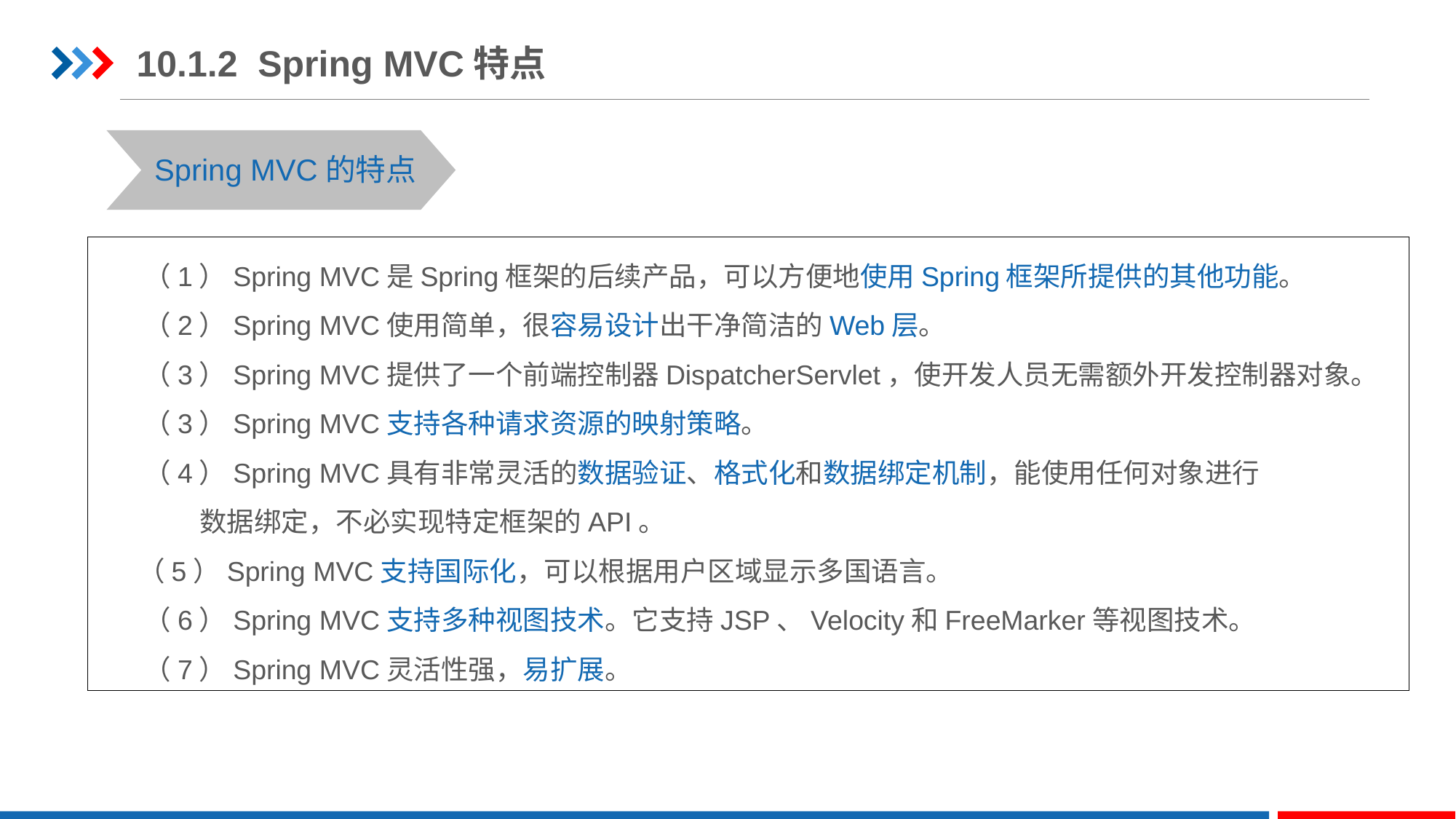

10.1.2  Spring MVC特点

Spring MVC的特点
        （1）Spring MVC是Spring框架的后续产品，可以方便地使用Spring框架所提供的其他功能。
        （2）Spring MVC使用简单，很容易设计出干净简洁的Web层。
        （3）Spring MVC提供了一个前端控制器DispatcherServlet，使开发人员无需额外开发控制器对象。
        （3）Spring MVC支持各种请求资源的映射策略。
        （4）Spring MVC具有非常灵活的数据验证、格式化和数据绑定机制，能使用任何对象进行
                 数据绑定，不必实现特定框架的API。
       （5）Spring MVC支持国际化，可以根据用户区域显示多国语言。
        （6）Spring MVC支持多种视图技术。它支持JSP、Velocity和FreeMarker等视图技术。
        （7）Spring MVC灵活性强，易扩展。